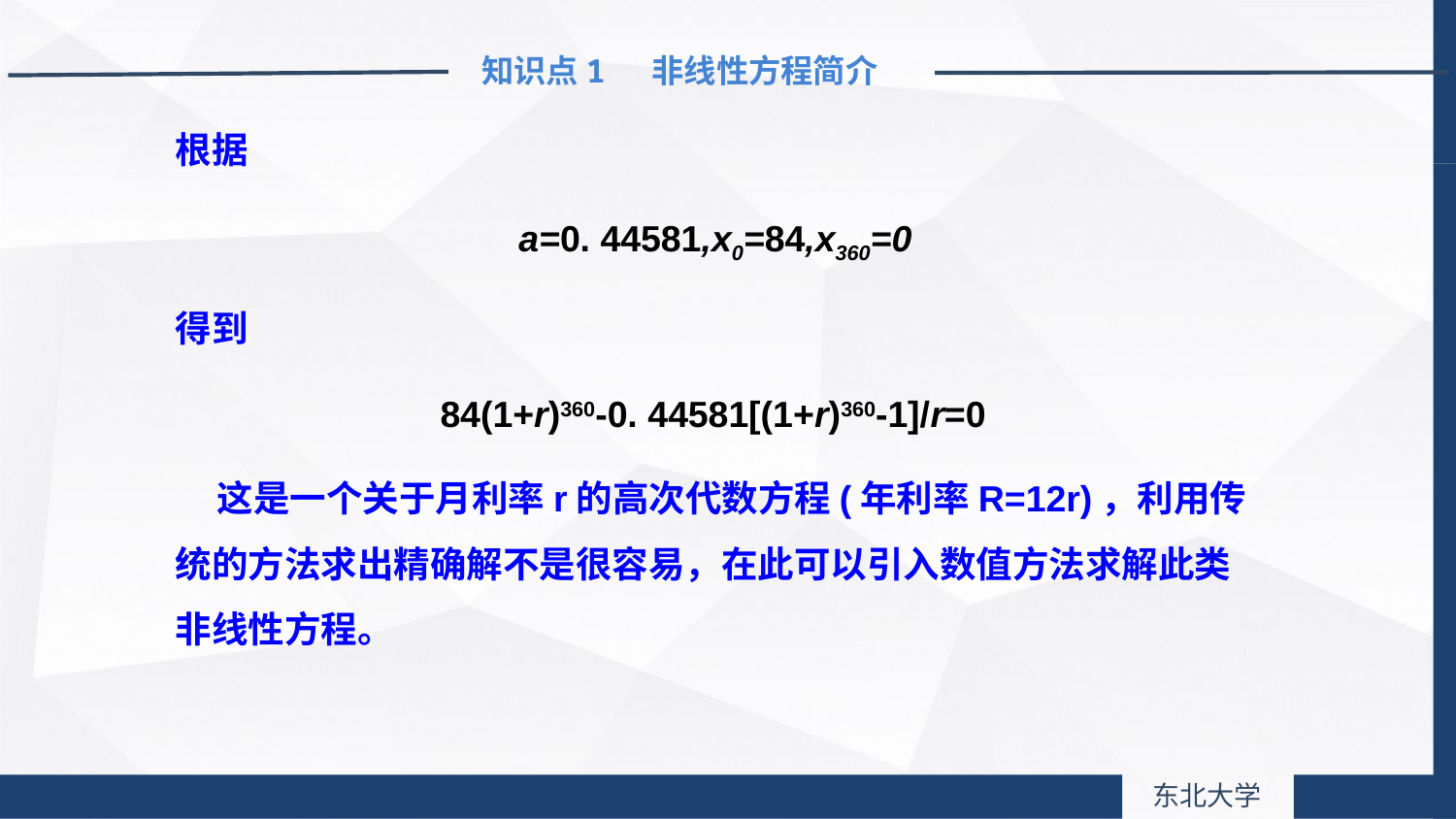

知识点1  非线性方程简介

根据
a=0. 44581,x0=84,x360=0
得到
                          84(1+r)360-0. 44581[(1+r)360-1]/r=0
    这是一个关于月利率r的高次代数方程(年利率R=12r)，利用传统的方法求出精确解不是很容易，在此可以引入数值方法求解此类非线性方程。